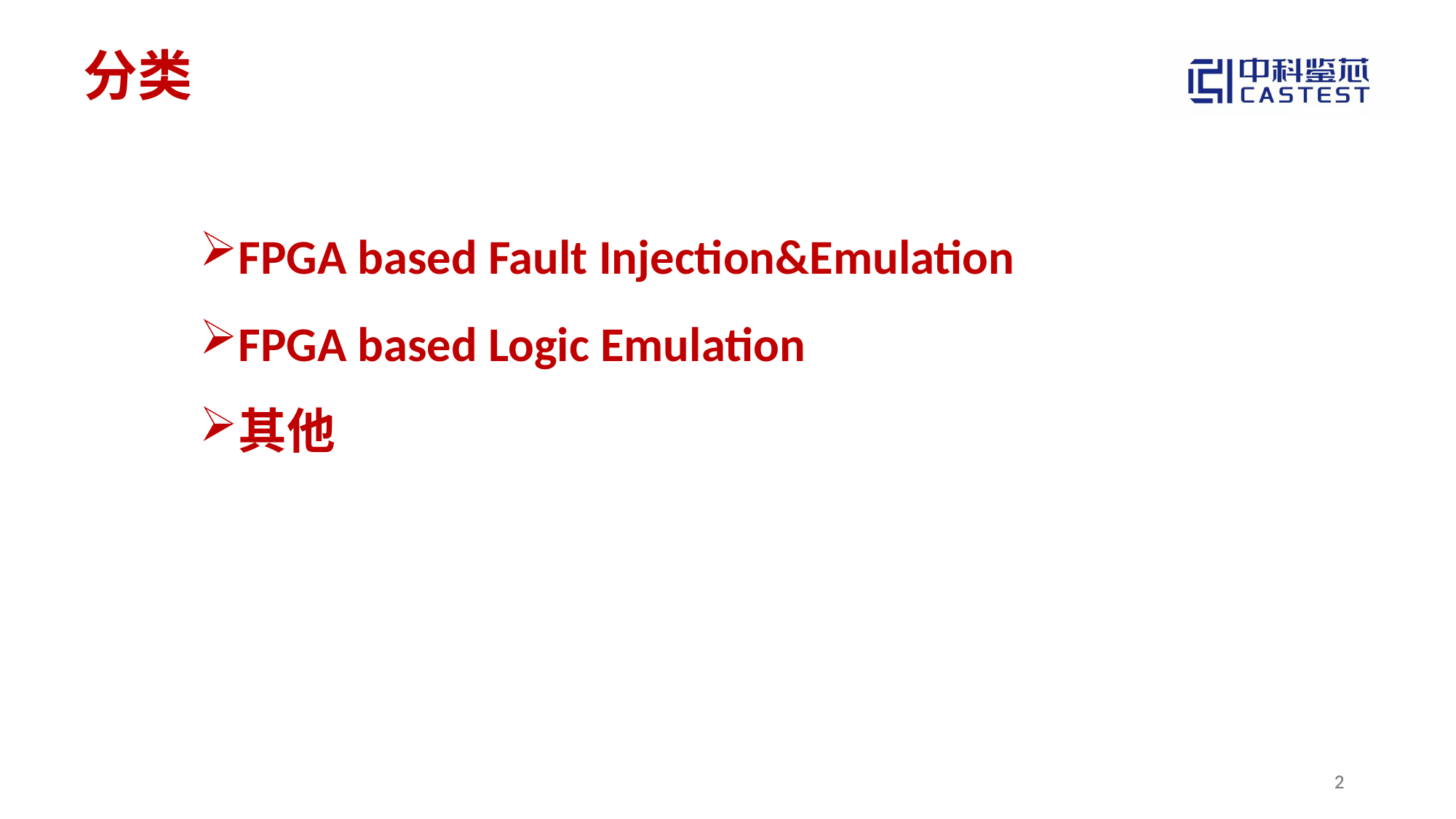

# 分类
FPGA based Fault Injection&Emulation
FPGA based Logic Emulation
其他